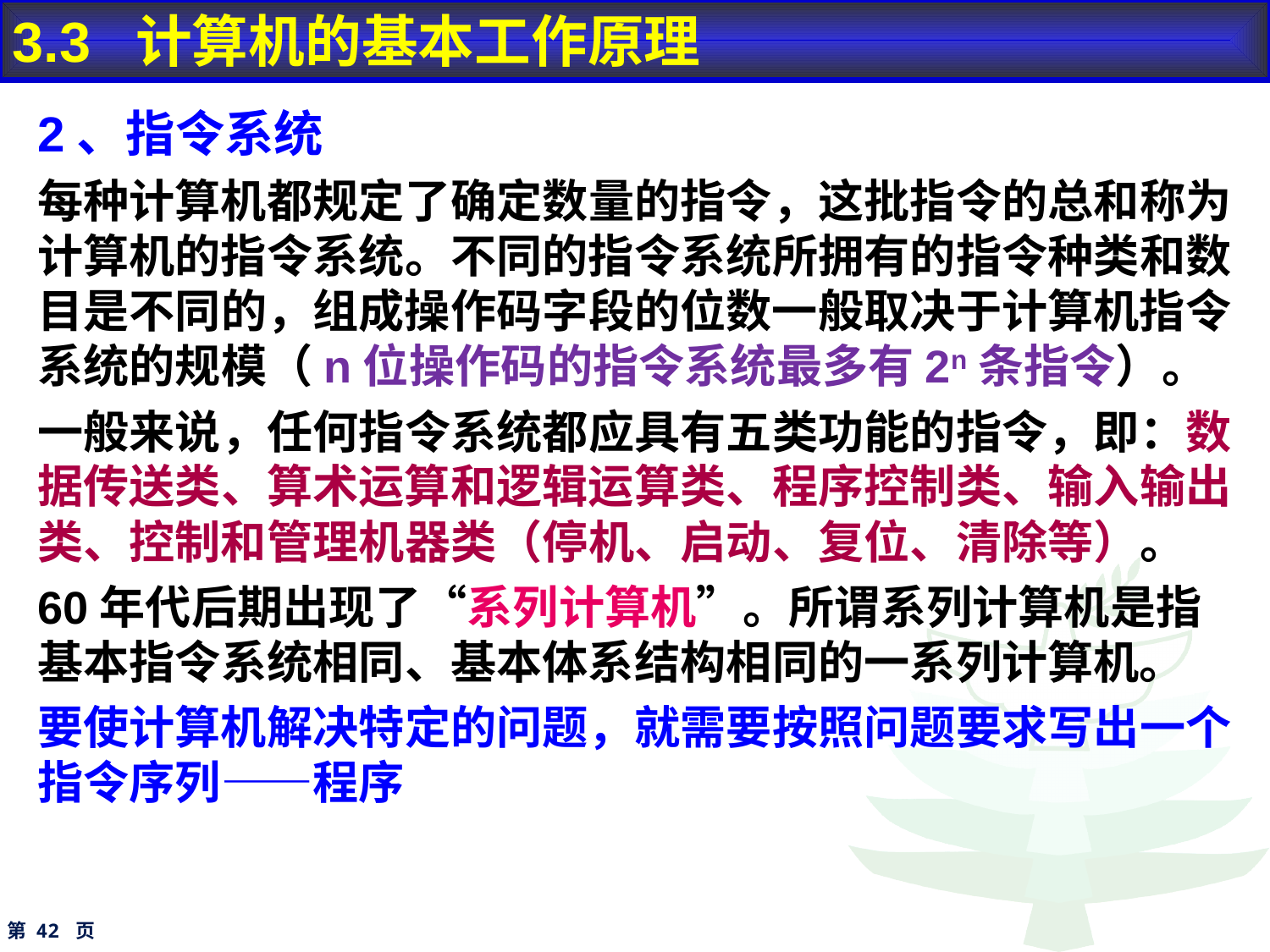

3.3  计算机的基本工作原理

2、指令系统
每种计算机都规定了确定数量的指令，这批指令的总和称为计算机的指令系统。不同的指令系统所拥有的指令种类和数目是不同的，组成操作码字段的位数一般取决于计算机指令系统的规模（n位操作码的指令系统最多有2n条指令）。
一般来说，任何指令系统都应具有五类功能的指令，即：数据传送类、算术运算和逻辑运算类、程序控制类、输入输出类、控制和管理机器类（停机、启动、复位、清除等）。
60年代后期出现了“系列计算机”。所谓系列计算机是指基本指令系统相同、基本体系结构相同的一系列计算机。
要使计算机解决特定的问题，就需要按照问题要求写出一个指令序列——程序